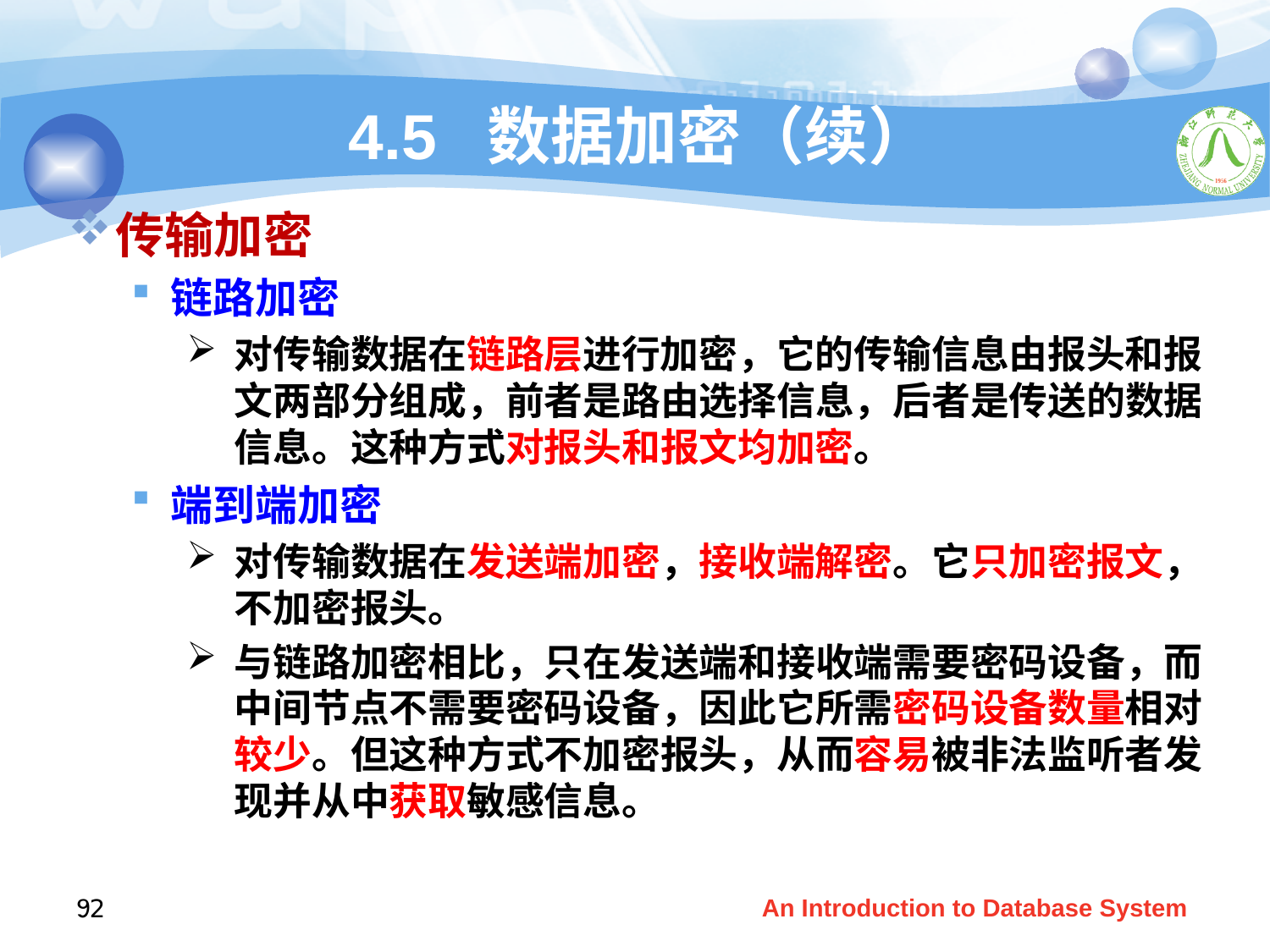

# 4.5  数据加密（续）
传输加密
链路加密
对传输数据在链路层进行加密，它的传输信息由报头和报文两部分组成，前者是路由选择信息，后者是传送的数据信息。这种方式对报头和报文均加密。
端到端加密
对传输数据在发送端加密，接收端解密。它只加密报文，不加密报头。
与链路加密相比，只在发送端和接收端需要密码设备，而中间节点不需要密码设备，因此它所需密码设备数量相对较少。但这种方式不加密报头，从而容易被非法监听者发现并从中获取敏感信息。
92
An Introduction to Database System